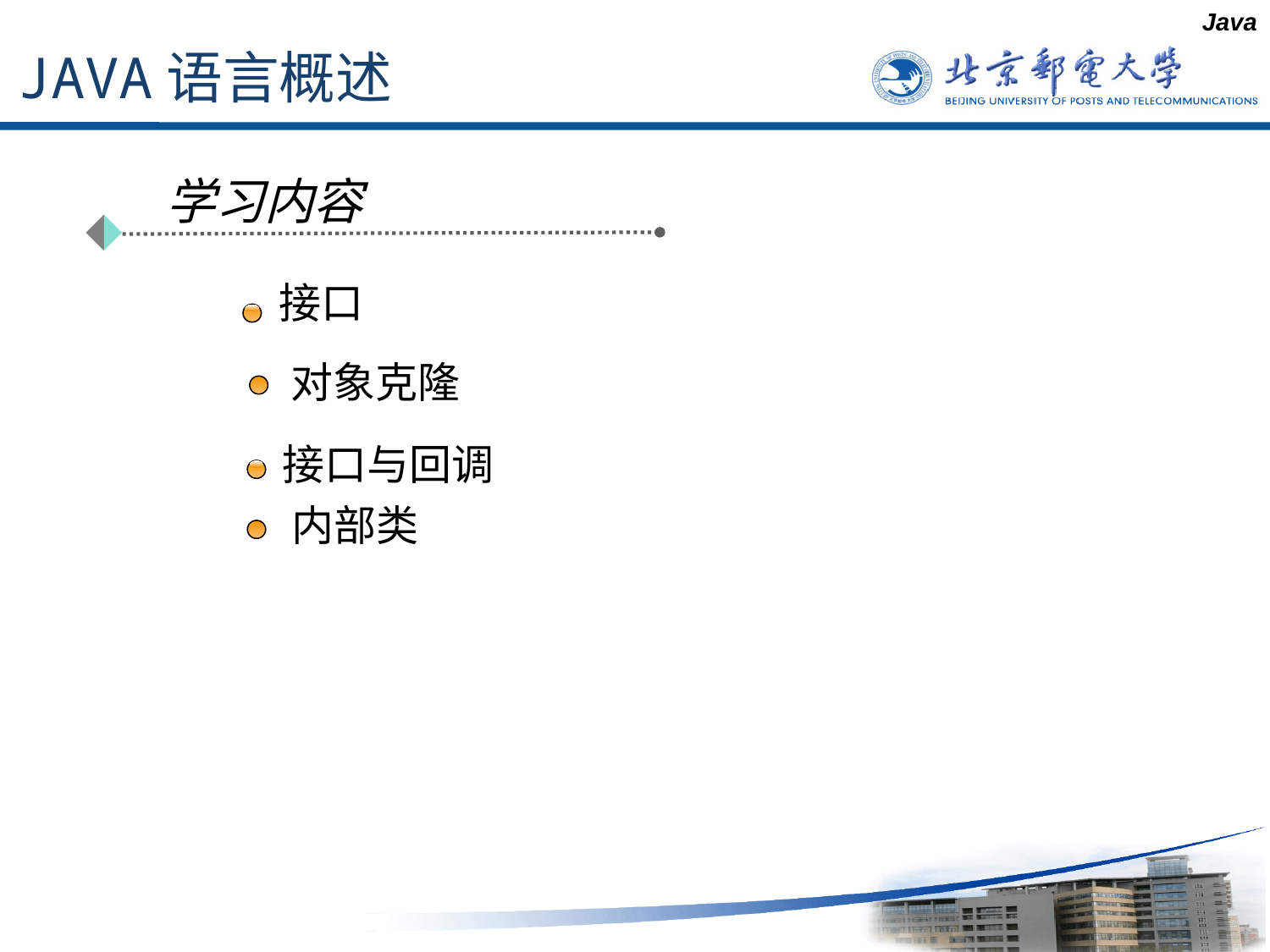

Java
# JAVA语言概述

学习内容

接口

对象克隆

接口与回调

内部类